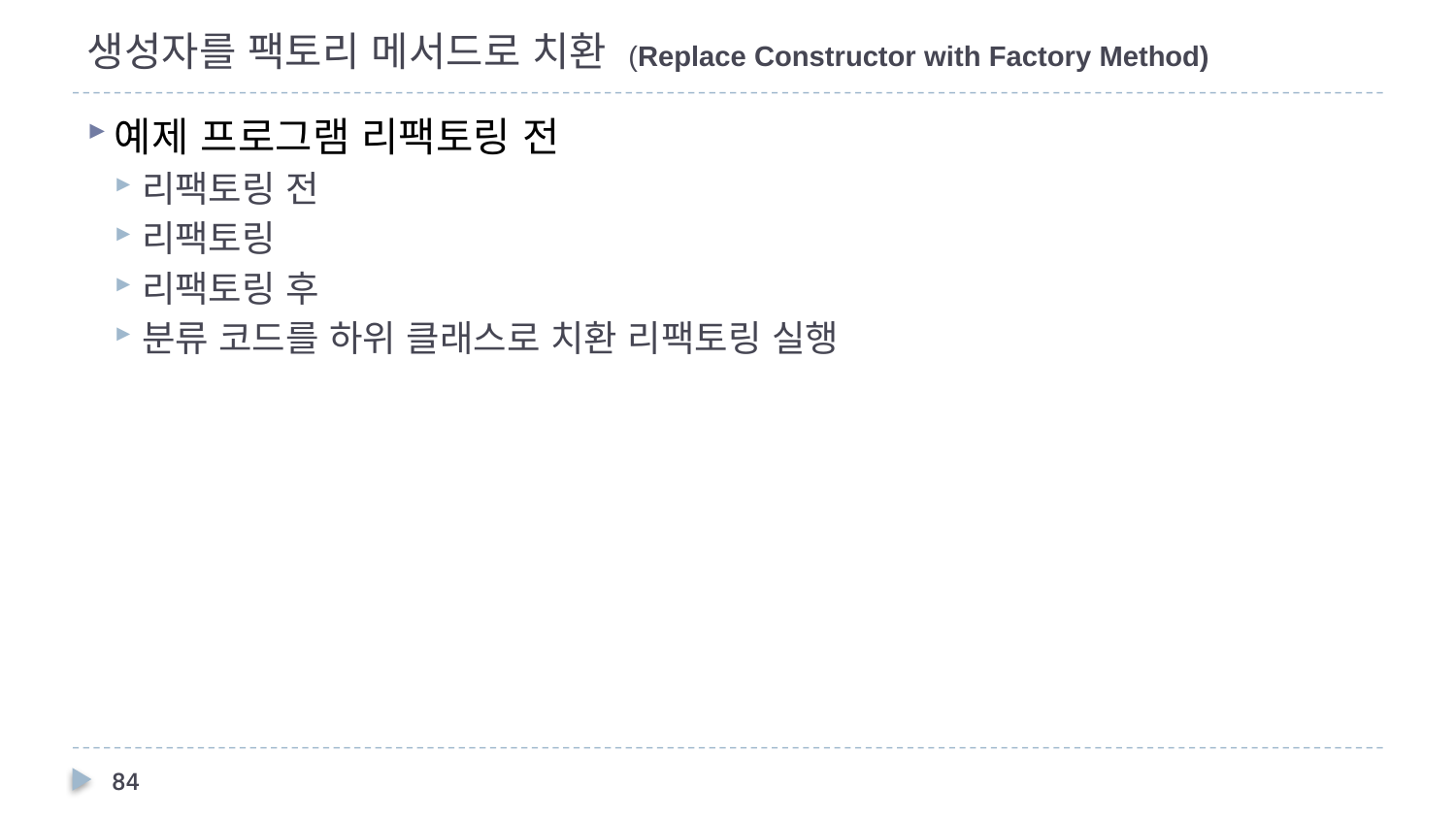

# 생성자를 팩토리 메서드로 치환 (Replace Constructor with Factory Method)
예제 프로그램 리팩토링 전
리팩토링 전
리팩토링
리팩토링 후
분류 코드를 하위 클래스로 치환 리팩토링 실행
84